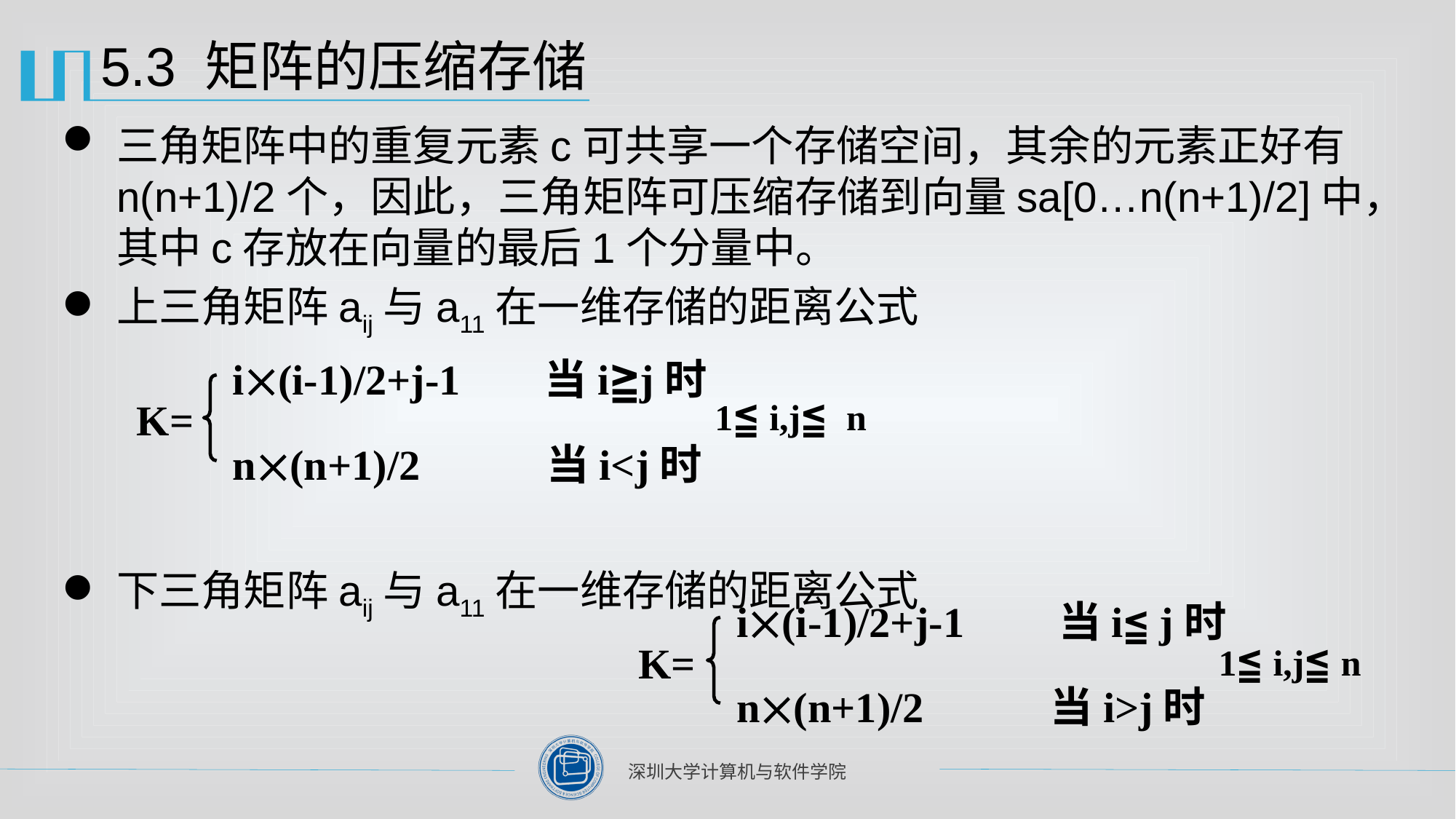

# 5.3 矩阵的压缩存储
三角矩阵中的重复元素c可共享一个存储空间，其余的元素正好有n(n+1)/2个，因此，三角矩阵可压缩存储到向量sa[0…n(n+1)/2]中，其中c存放在向量的最后1个分量中。
上三角矩阵aij与a11在一维存储的距离公式

下三角矩阵aij与a11在一维存储的距离公式

i×(i-1)/2+j-1       当i≧j时

1≦i,j≦ n
K=
n×(n+1)/2           当i<j时
i×(i-1)/2+j-1        当i≦j时

1≦i,j≦n
K=
n×(n+1)/2           当i>j时
17